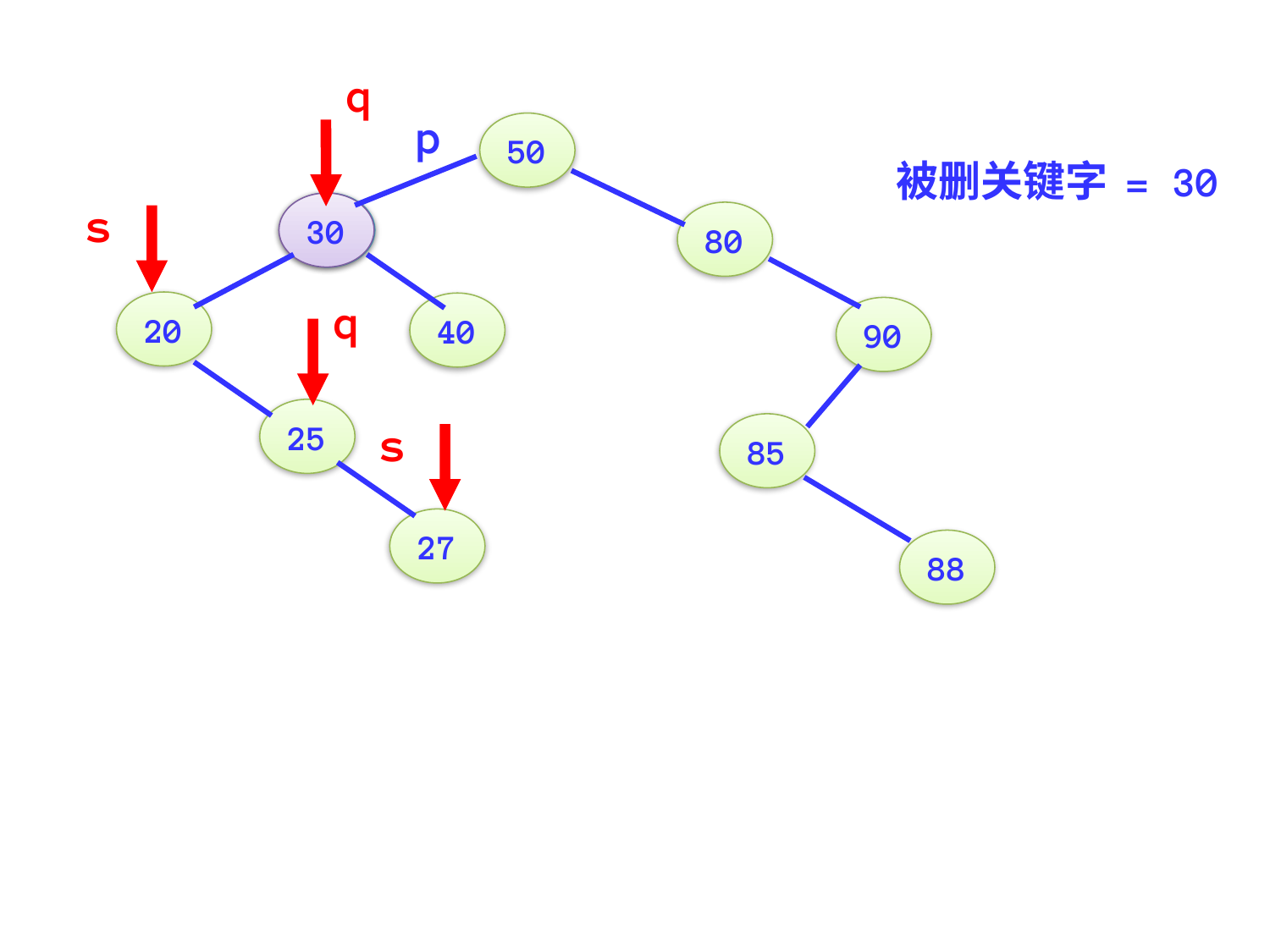

q
p
50

被删关键字 = 30

s
30
40
80

q
20
40
90

25
s
85

27
88